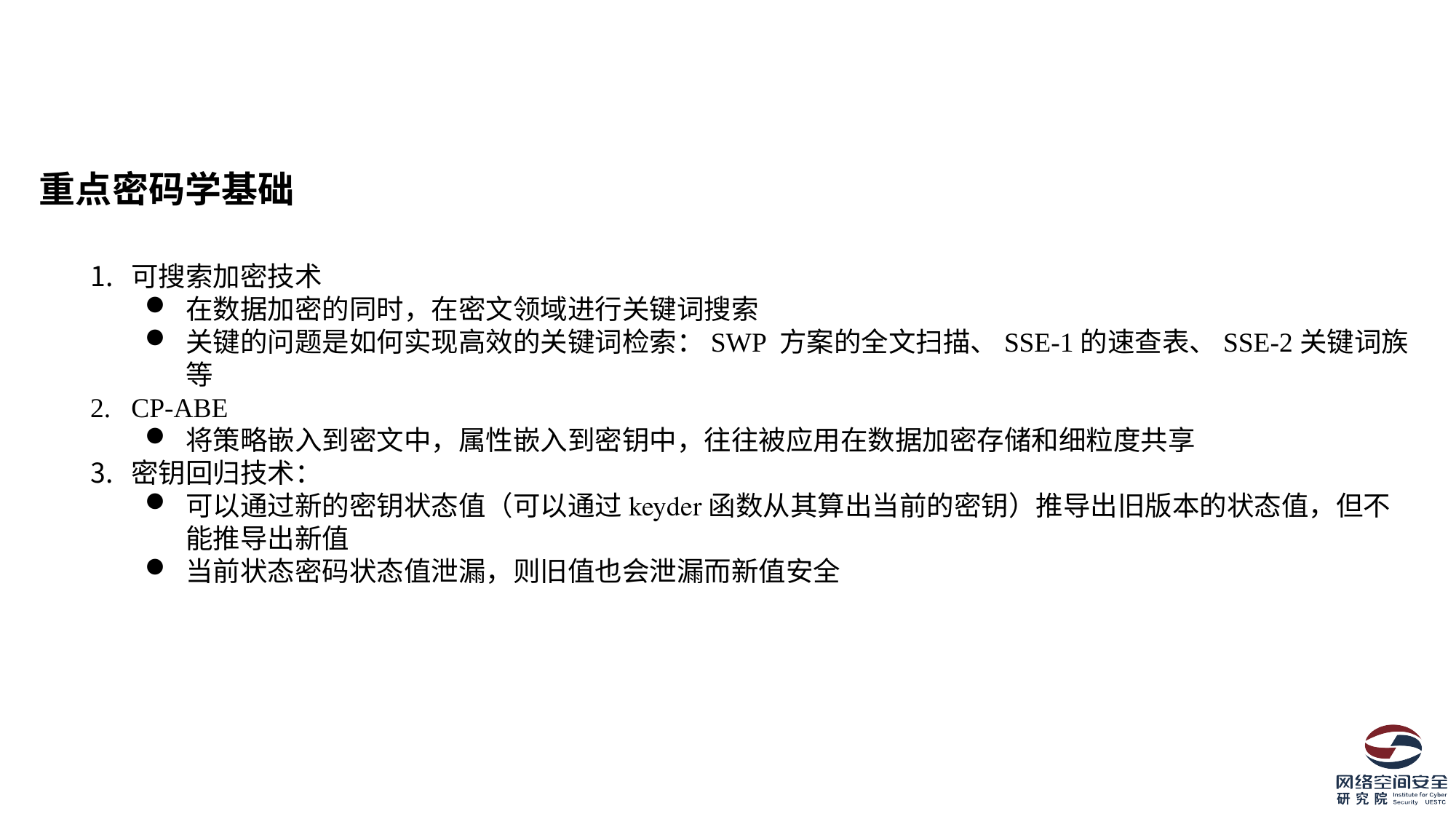

重点密码学基础
可搜索加密技术
在数据加密的同时，在密文领域进行关键词搜索
关键的问题是如何实现高效的关键词检索：SWP 方案的全文扫描、SSE-1的速查表、SSE-2关键词族等
CP-ABE
将策略嵌入到密文中，属性嵌入到密钥中，往往被应用在数据加密存储和细粒度共享
密钥回归技术：
可以通过新的密钥状态值（可以通过keyder函数从其算出当前的密钥）推导出旧版本的状态值，但不能推导出新值
当前状态密码状态值泄漏，则旧值也会泄漏而新值安全